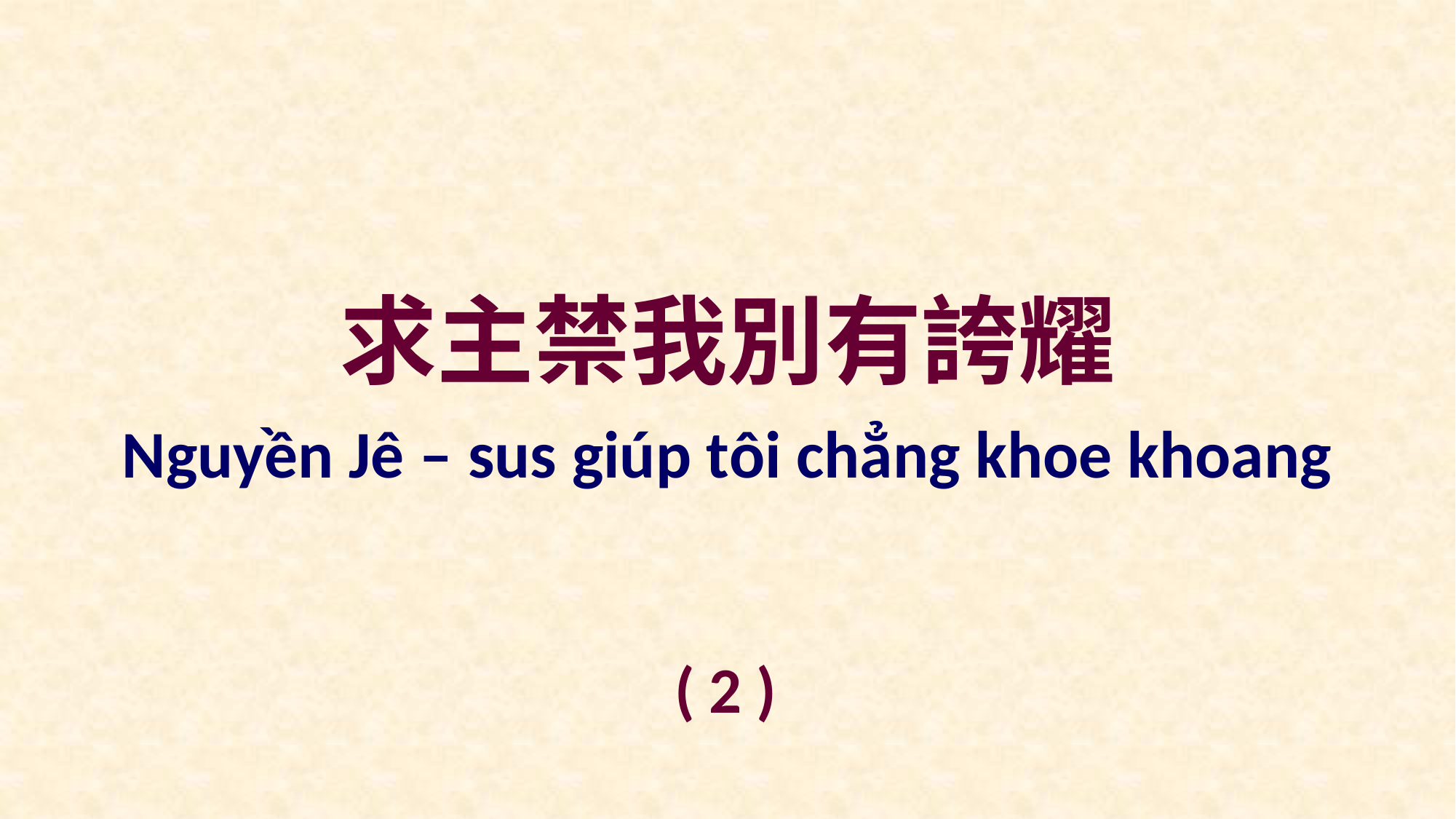

求主禁我別有誇耀
Nguyền Jê – sus giúp tôi chẳng khoe khoang
( 2 )